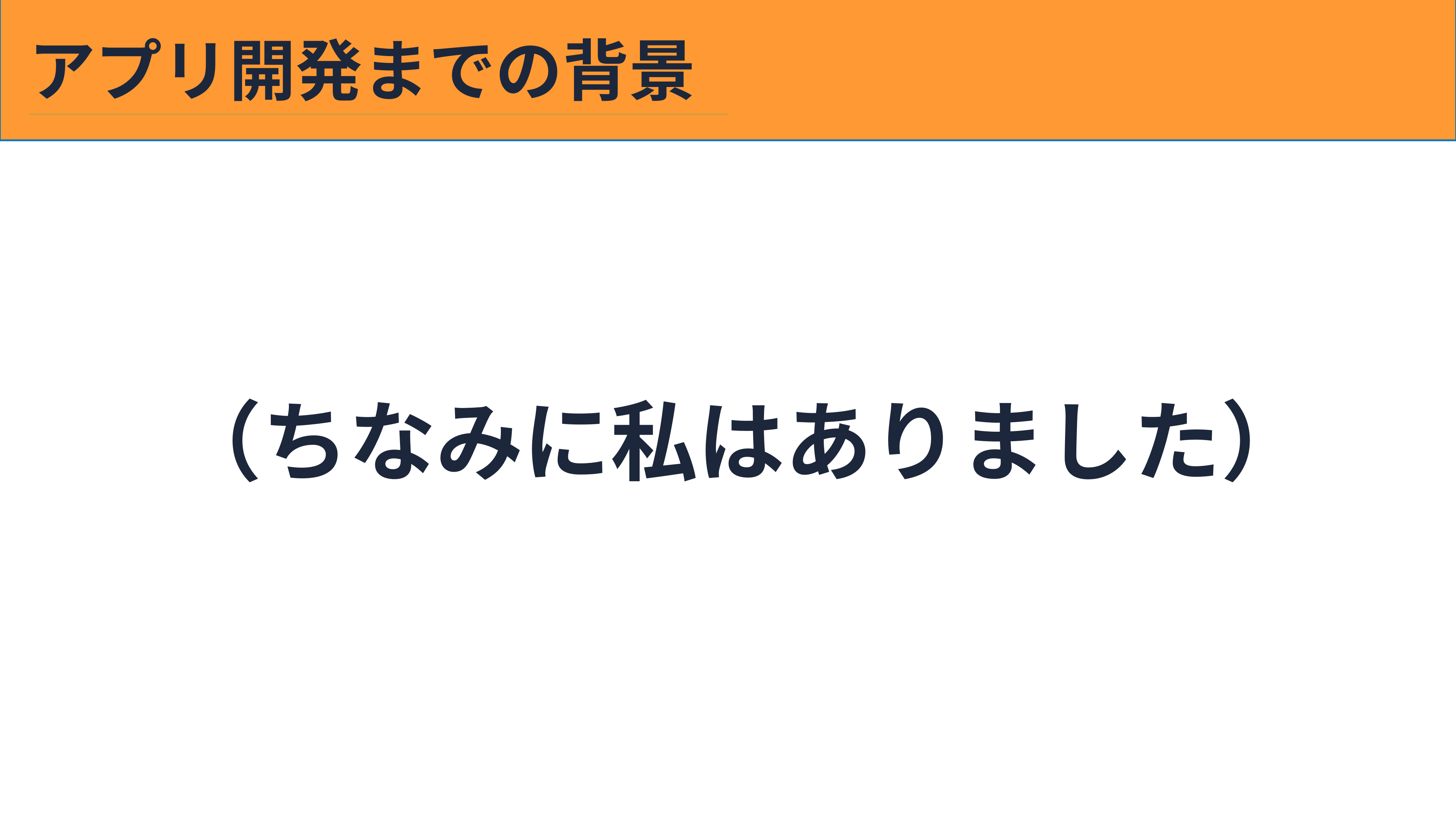

アプリ開発までの背景
（ちなみに私はありました）

受講生の皆さん、突然ですが…
Slackに
不満はありませんでしたか？